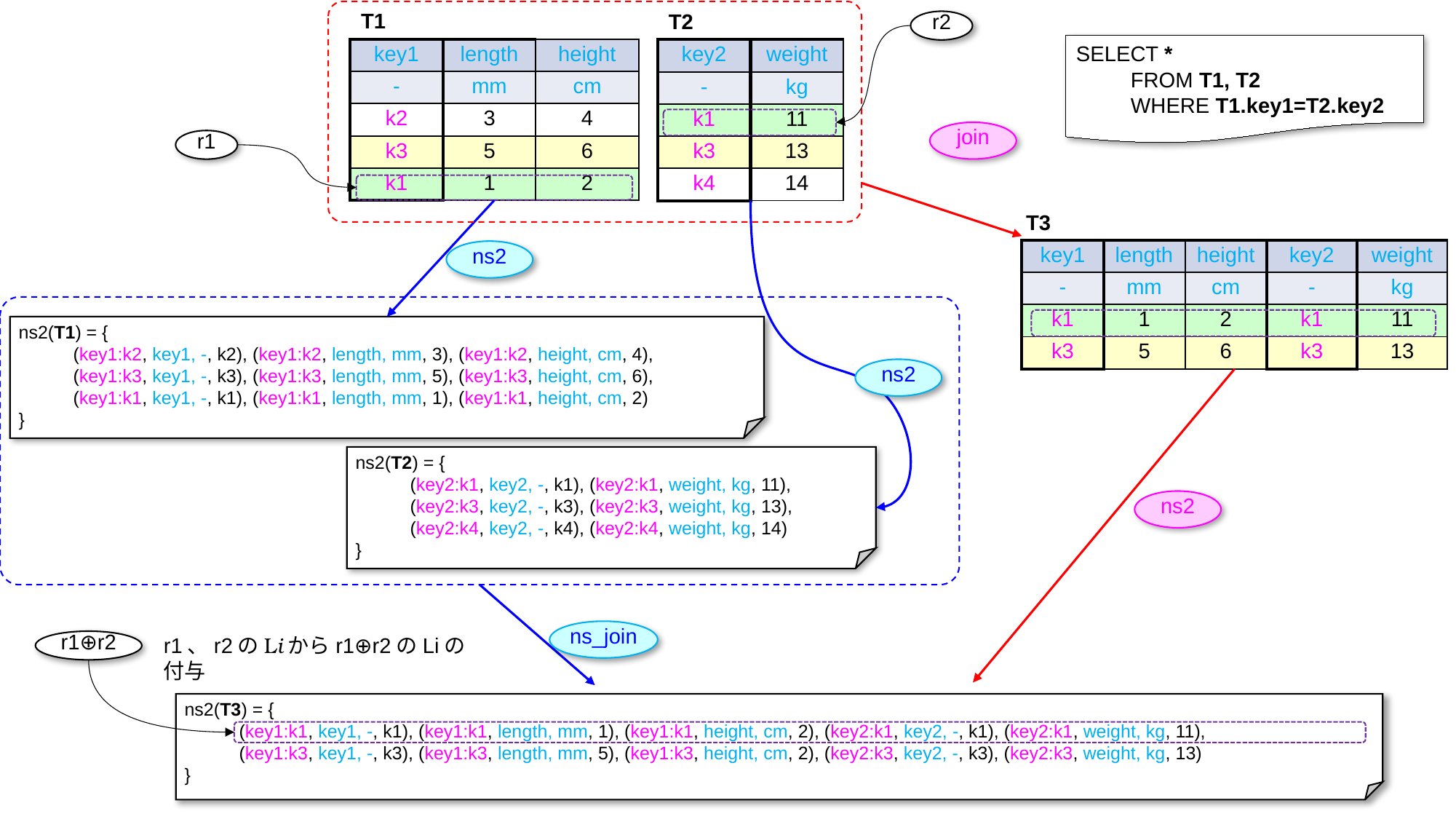

| T1 |  |  |
| --- | --- | --- |
| key1 | length | height |
| - | mm | cm |
| k2 | 3 | 4 |
| k3 | 5 | 6 |
| k1 | 1 | 2 |
| T2 |  |
| --- | --- |
| key2 | weight |
| - | kg |
| k1 | 11 |
| k3 | 13 |
| k4 | 14 |
r2
SELECT *
FROM T1, T2
WHERE T1.key1=T2.key2

join
r1

| T3 |  |  |  |  |
| --- | --- | --- | --- | --- |
| key1 | length | height | key2 | weight |
| - | mm | cm | - | kg |
| k1 | 1 | 2 | k1 | 11 |
| k3 | 5 | 6 | k3 | 13 |
ns2

ns2(T1) = {
(key1:k2, key1, -, k2), (key1:k2, length, mm, 3), (key1:k2, height, cm, 4),
(key1:k3, key1, -, k3), (key1:k3, length, mm, 5), (key1:k3, height, cm, 6),
(key1:k1, key1, -, k1), (key1:k1, length, mm, 1), (key1:k1, height, cm, 2)
}

ns2
ns2(T2) = {
(key2:k1, key2, -, k1), (key2:k1, weight, kg, 11),
(key2:k3, key2, -, k3), (key2:k3, weight, kg, 13),
(key2:k4, key2, -, k4), (key2:k4, weight, kg, 14)
}

ns2
ns_join
r1、r2のLiからr1⊕r2のLiの付与
r1⊕r2
ns2(T3) = {
(key1:k1, key1, -, k1), (key1:k1, length, mm, 1), (key1:k1, height, cm, 2), (key2:k1, key2, -, k1), (key2:k1, weight, kg, 11),
(key1:k3, key1, -, k3), (key1:k3, length, mm, 5), (key1:k3, height, cm, 2), (key2:k3, key2, -, k3), (key2:k3, weight, kg, 13)
}